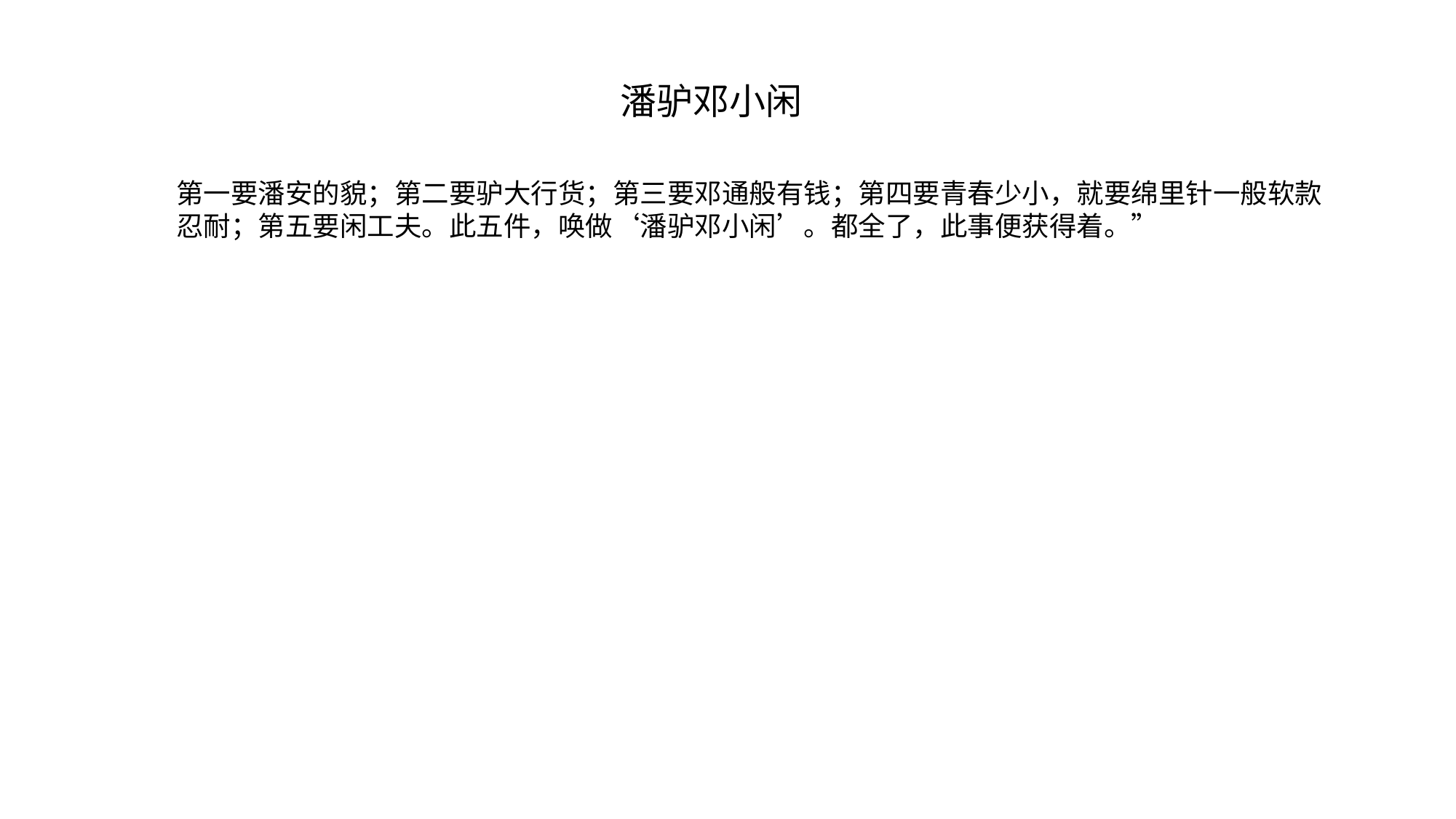

潘驴邓小闲
第一要潘安的貌；第二要驴大行货；第三要邓通般有钱；第四要青春少小，就要绵里针一般软款忍耐；第五要闲工夫。此五件，唤做‘潘驴邓小闲’。都全了，此事便获得着。”